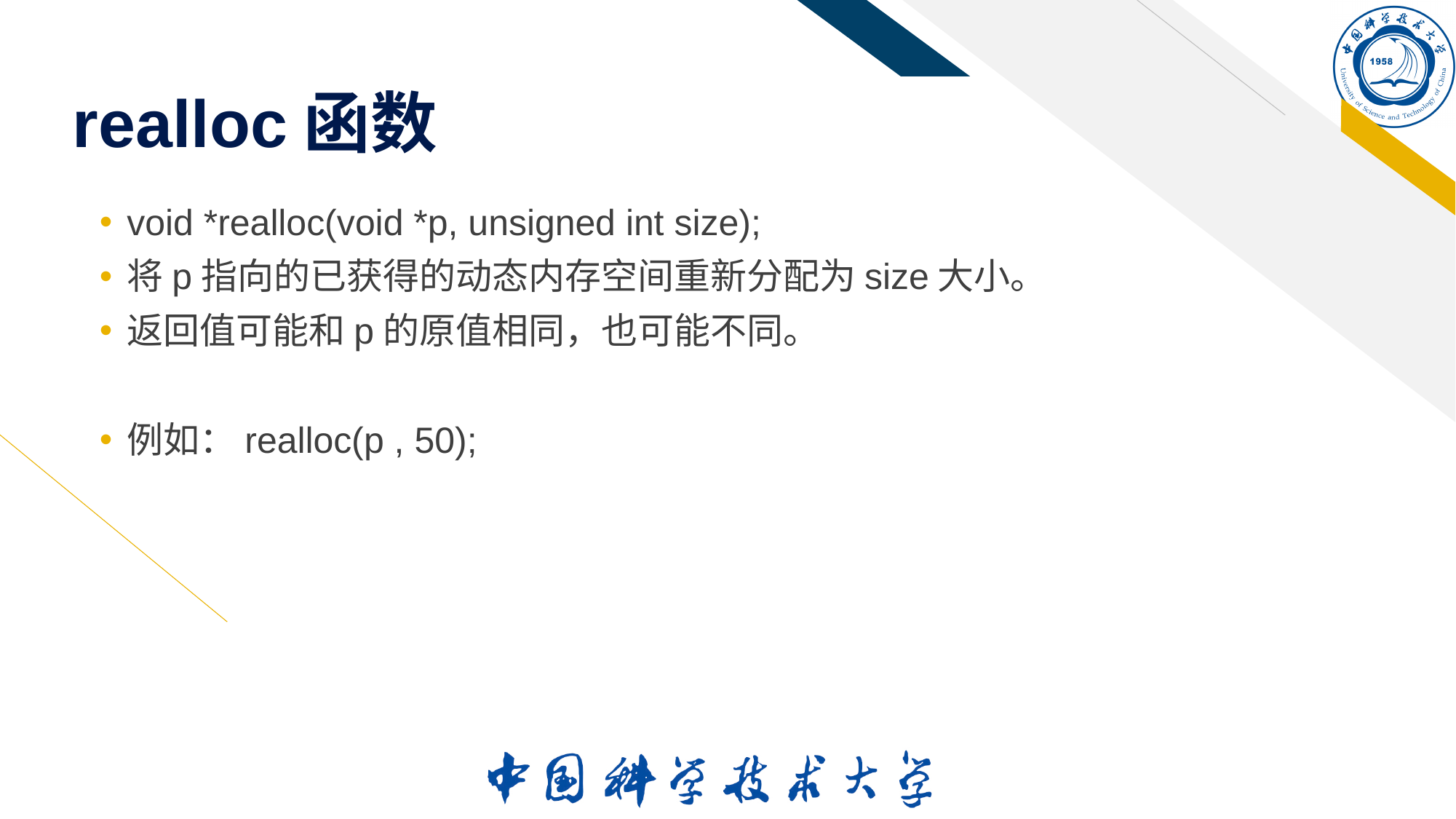

# realloc函数
void *realloc(void *p, unsigned int size);
将p指向的已获得的动态内存空间重新分配为size大小。
返回值可能和p的原值相同，也可能不同。

例如：realloc(p , 50);